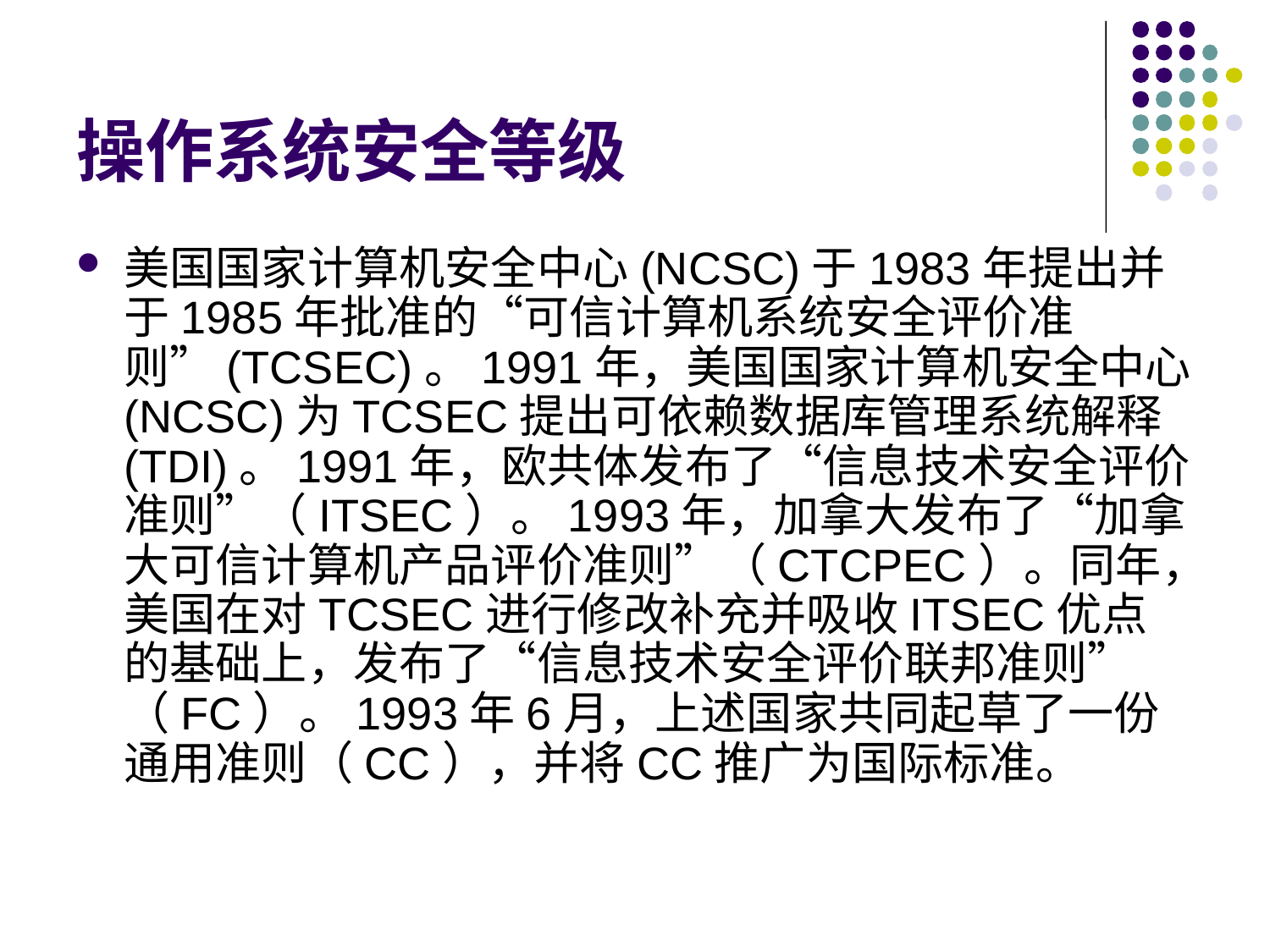

# 操作系统安全等级
美国国家计算机安全中心(NCSC)于1983年提出并于1985年批准的“可信计算机系统安全评价准则”(TCSEC)。1991年，美国国家计算机安全中心(NCSC)为TCSEC提出可依赖数据库管理系统解释(TDI)。1991年，欧共体发布了“信息技术安全评价准则”（ITSEC）。1993年，加拿大发布了“加拿大可信计算机产品评价准则”（CTCPEC）。同年，美国在对TCSEC进行修改补充并吸收ITSEC优点的基础上，发布了“信息技术安全评价联邦准则”（FC）。1993年6月，上述国家共同起草了一份通用准则（CC），并将CC推广为国际标准。